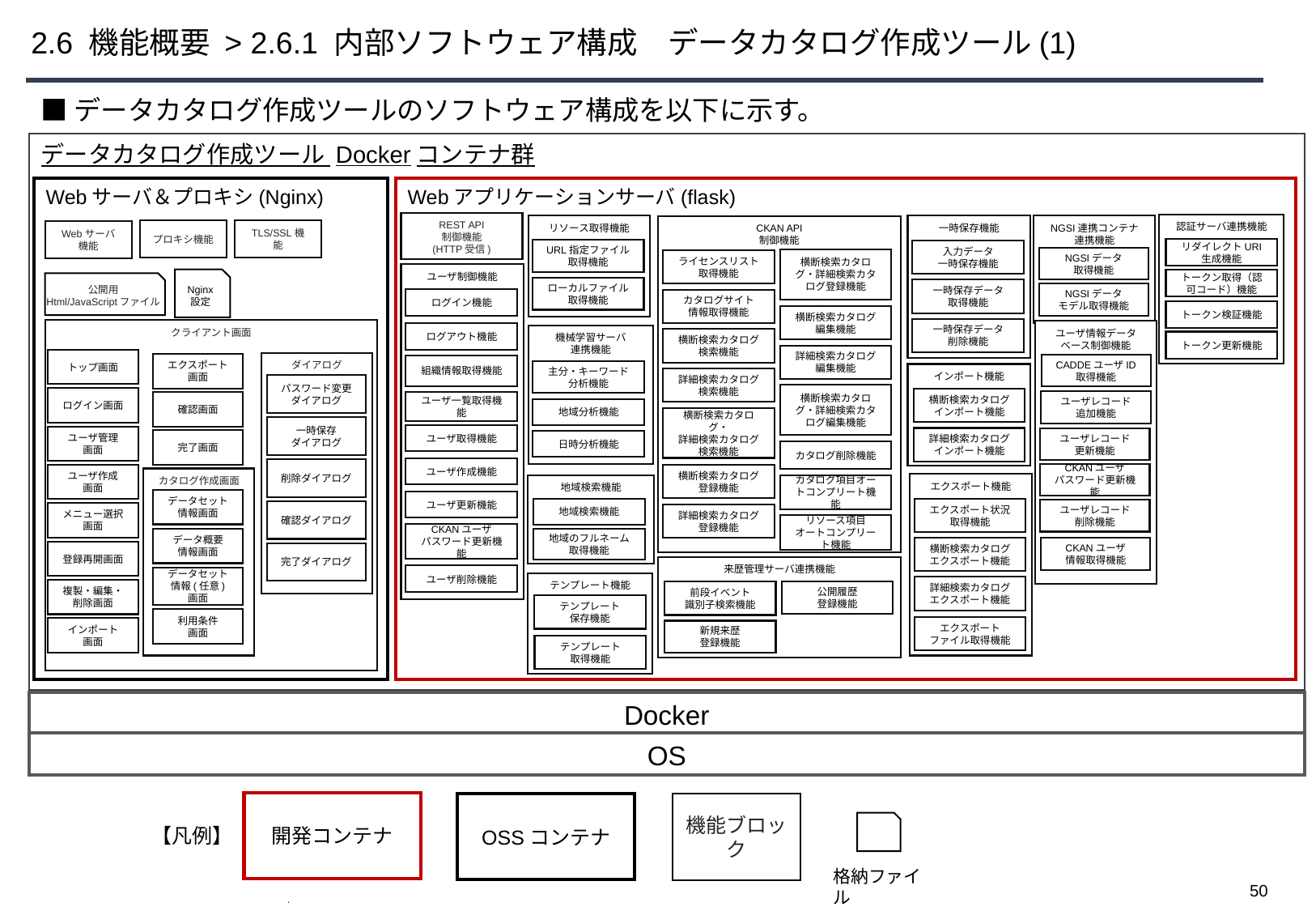

# 2.6 機能概要 > 2.6.1 内部ソフトウェア構成　データカタログ作成ツール(1)
■データカタログ作成ツールのソフトウェア構成を以下に示す。
データカタログ作成ツール Dockerコンテナ群
Webサーバ＆プロキシ(Nginx)
Webアプリケーションサーバ(flask)
REST API
制御機能
(HTTP受信)
認証サーバ連携機能
リソース取得機能
NGSI連携コンテナ
連携機能
一時保存機能
CKAN API
制御機能
TLS/SSL機能
プロキシ機能
Webサーバ
機能
リダイレクトURI
生成機能
URL指定ファイル
取得機能
入力データ
一時保存機能
NGSIデータ
取得機能
横断検索カタログ・詳細検索カタログ登録機能
ライセンスリスト
取得機能
ユーザ制御機能
Nginx
設定
トークン取得（認可コード）機能
公開用
Html/JavaScriptファイル
ローカルファイル
取得機能
一時保存データ
取得機能
NGSIデータ
モデル取得機能
ログイン機能
カタログサイト
情報取得機能
トークン検証機能
横断検索カタログ編集機能
一時保存データ
削除機能
クライアント画面
ユーザ情報データベース制御機能
ログアウト機能
機械学習サーバ
連携機能
横断検索カタログ
検索機能
トークン更新機能
詳細検索カタログ編集機能
トップ画面
ダイアログ
エクスポート
画面
CADDEユーザID
取得機能
組織情報取得機能
主分・キーワード分析機能
インポート機能
詳細検索カタログ
検索機能
パスワード変更
ダイアログ
横断検索カタログ・詳細検索カタログ編集機能
ログイン画面
横断検索カタログ
インポート機能
ユーザレコード
追加機能
ユーザ一覧取得機能
確認画面
地域分析機能
横断検索カタログ・
詳細検索カタログ
検索機能
一時保存
ダイアログ
ユーザ取得機能
ユーザ管理
画面
詳細検索カタログ
インポート機能
ユーザレコード
更新機能
完了画面
日時分析機能
カタログ削除機能
ユーザ作成機能
削除ダイアログ
CKANユーザ
パスワード更新機能
ユーザ作成
画面
横断検索カタログ
登録機能
カタログ作成画面
エクスポート機能
カタログ項目オートコンプリート機能
地域検索機能
データセット
情報画面
ユーザ更新機能
地域検索機能
エクスポート状況取得機能
ユーザレコード
削除機能
確認ダイアログ
メニュー選択
画面
詳細検索カタログ登録機能
リソース項目
オートコンプリート機能
CKANユーザ
パスワード更新機能
地域のフルネーム
取得機能
データ概要
情報画面
横断検索カタログ
エクスポート機能
CKANユーザ
情報取得機能
登録再開画面
完了ダイアログ
来歴管理サーバ連携機能
ユーザ削除機能
データセット
情報(任意)
画面
テンプレート機能
詳細検索カタログ
エクスポート機能
複製・編集・
削除画面
公開履歴
登録機能
前段イベント
識別子検索機能
テンプレート
保存機能
利用条件
画面
エクスポート
ファイル取得機能
インポート
画面
新規来歴
登録機能
テンプレート
取得機能
Docker
OS
開発コンテナ
OSSコンテナ
機能ブロック
【凡例】

格納ファイル